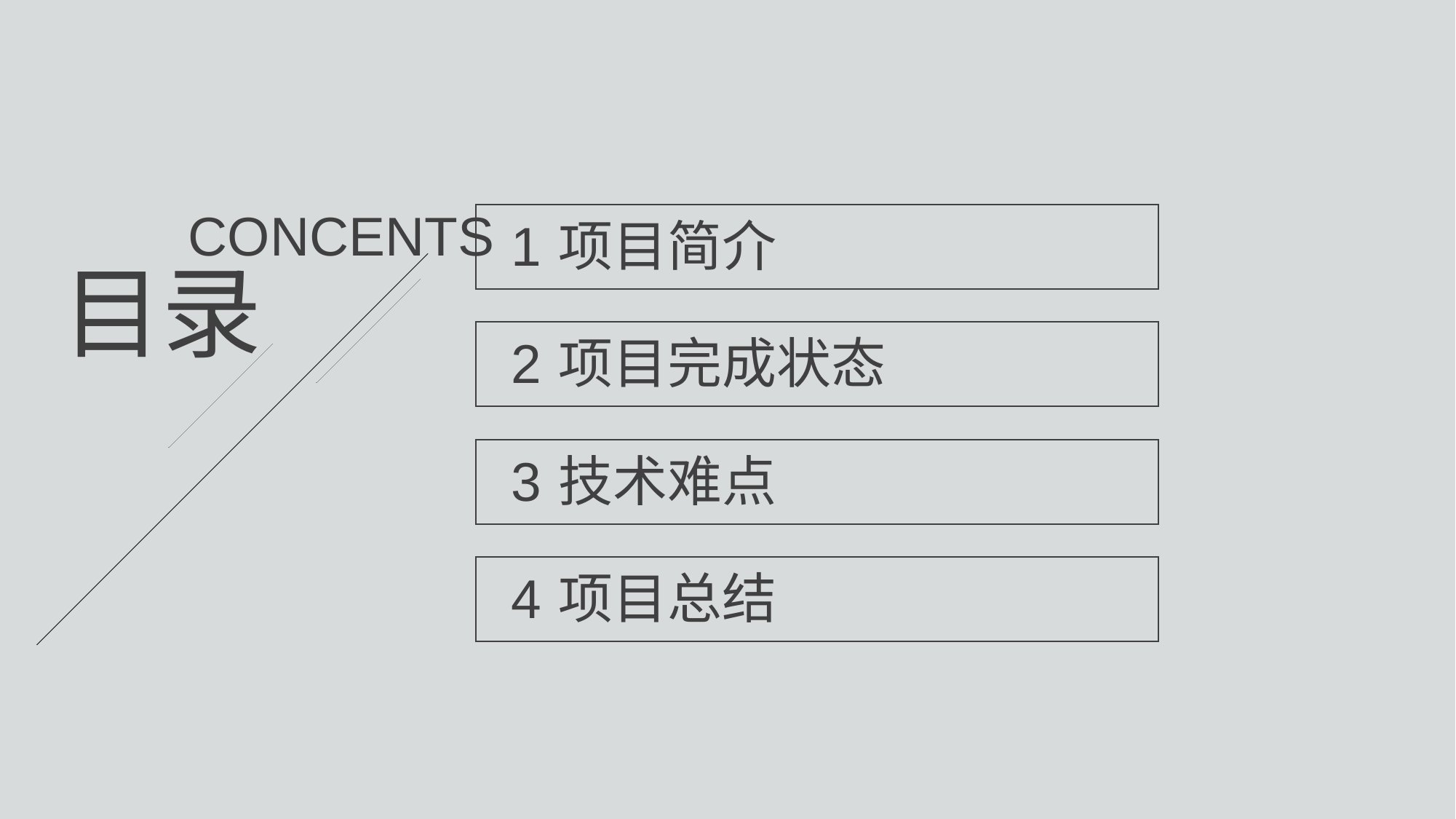

CONCENTS

1
项目简介
目录

2
项目完成状态

3
技术难点

4
项目总结